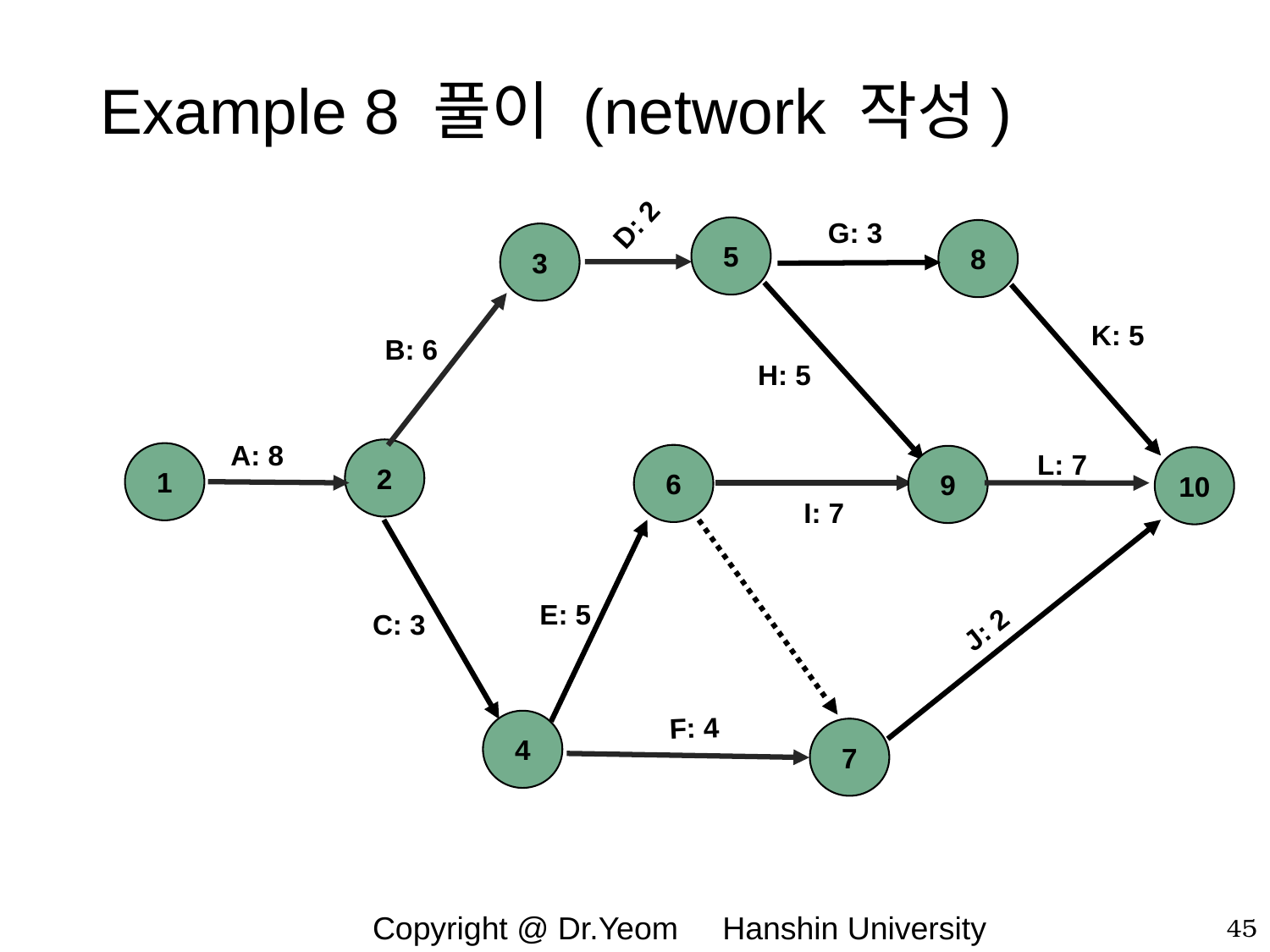

# Example 8 풀이 (network 작성)
D: 2
G: 3
5
8
3

K: 5
B: 6
H: 5
A: 8
L: 7
2
1
6
9
10

I: 7

E: 5
C: 3
J: 2
F: 4
4
7

45